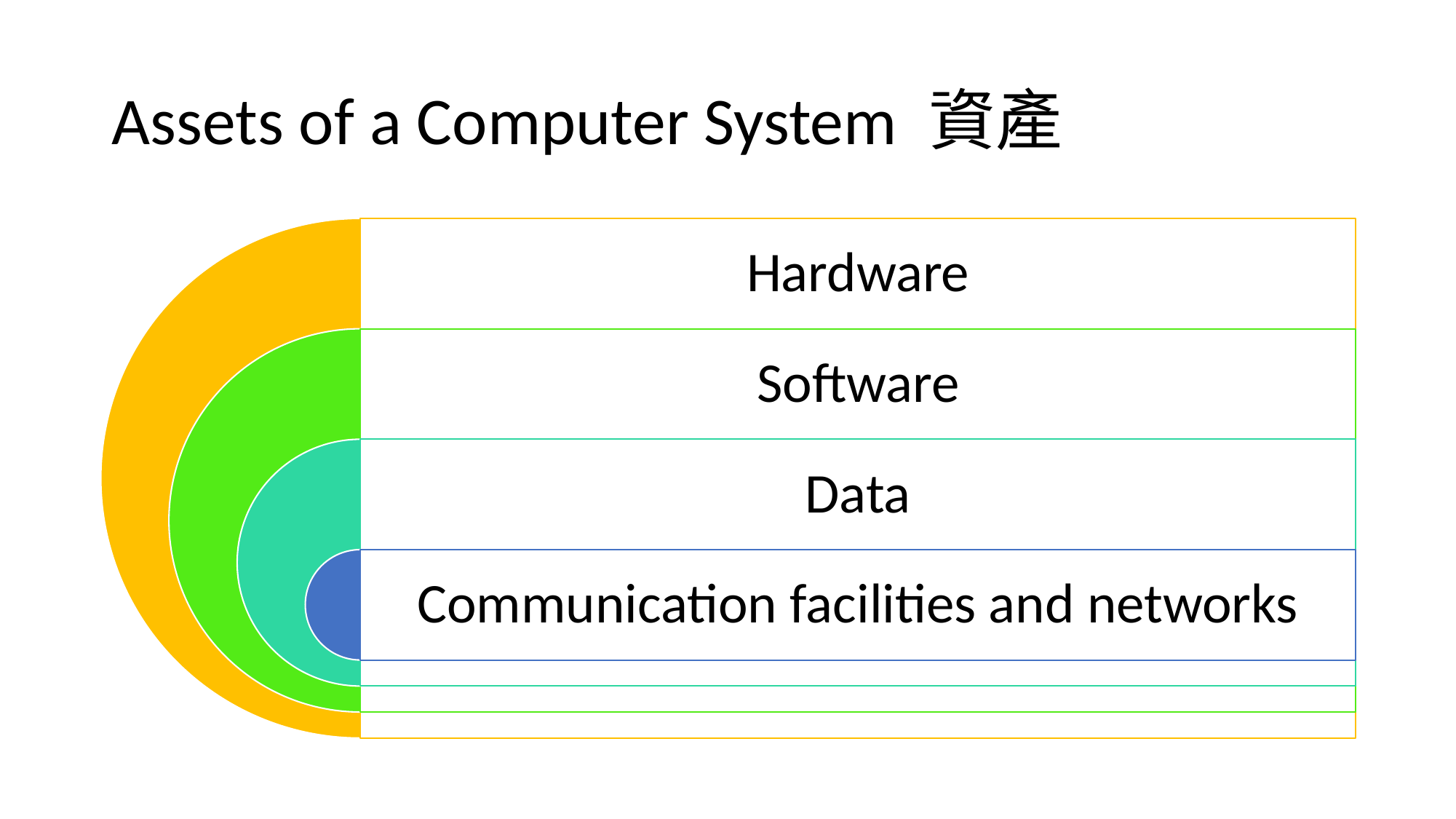

# Assets of a Computer System 資產
Hardware
Software
Data
Communication facilities and networks